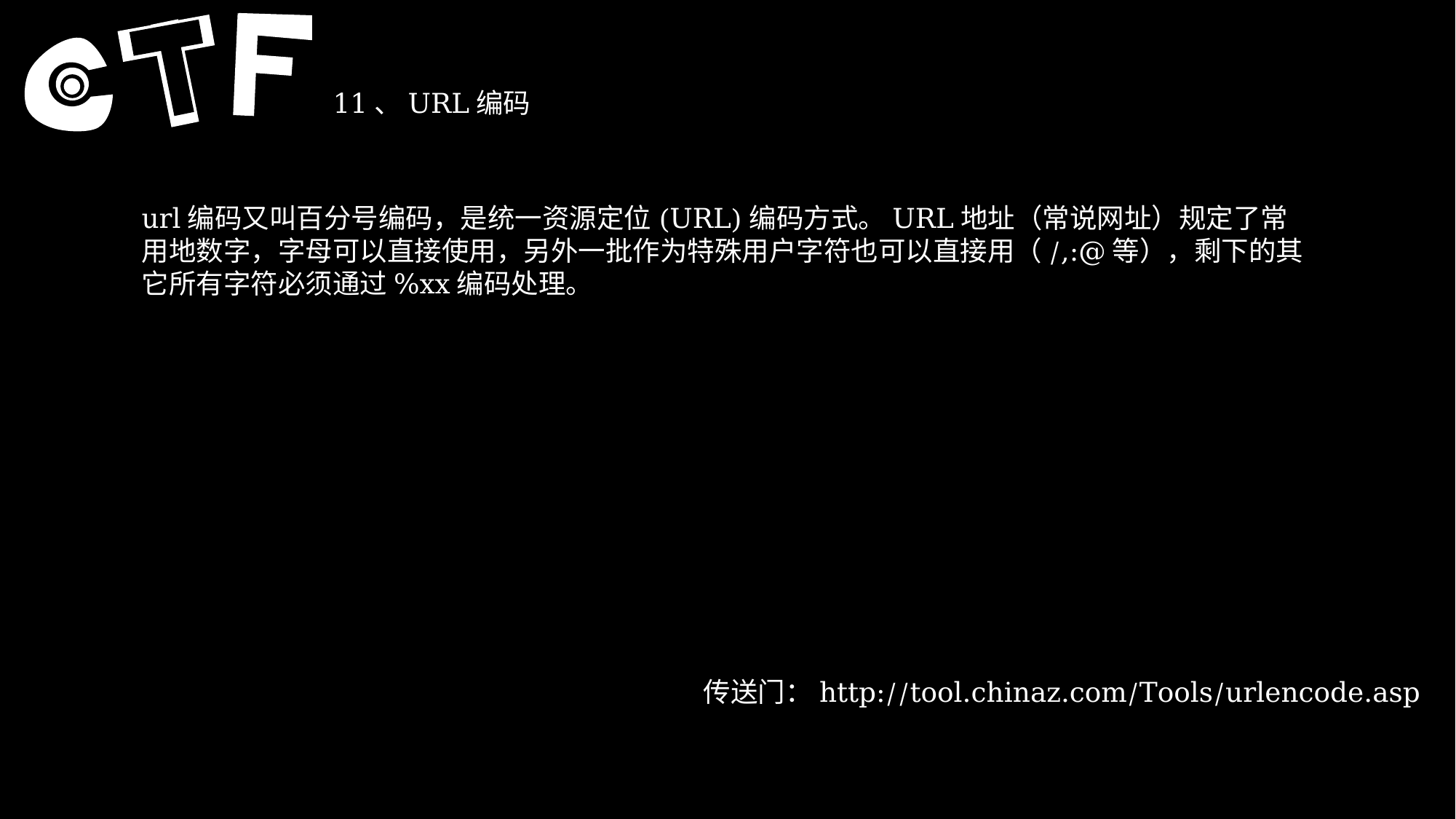

11、URL编码
url编码又叫百分号编码，是统一资源定位(URL)编码方式。URL地址（常说网址）规定了常用地数字，字母可以直接使用，另外一批作为特殊用户字符也可以直接用（/,:@等），剩下的其它所有字符必须通过%xx编码处理。
RI

传送门：http://tool.chinaz.com/Tools/urlencode.aspx